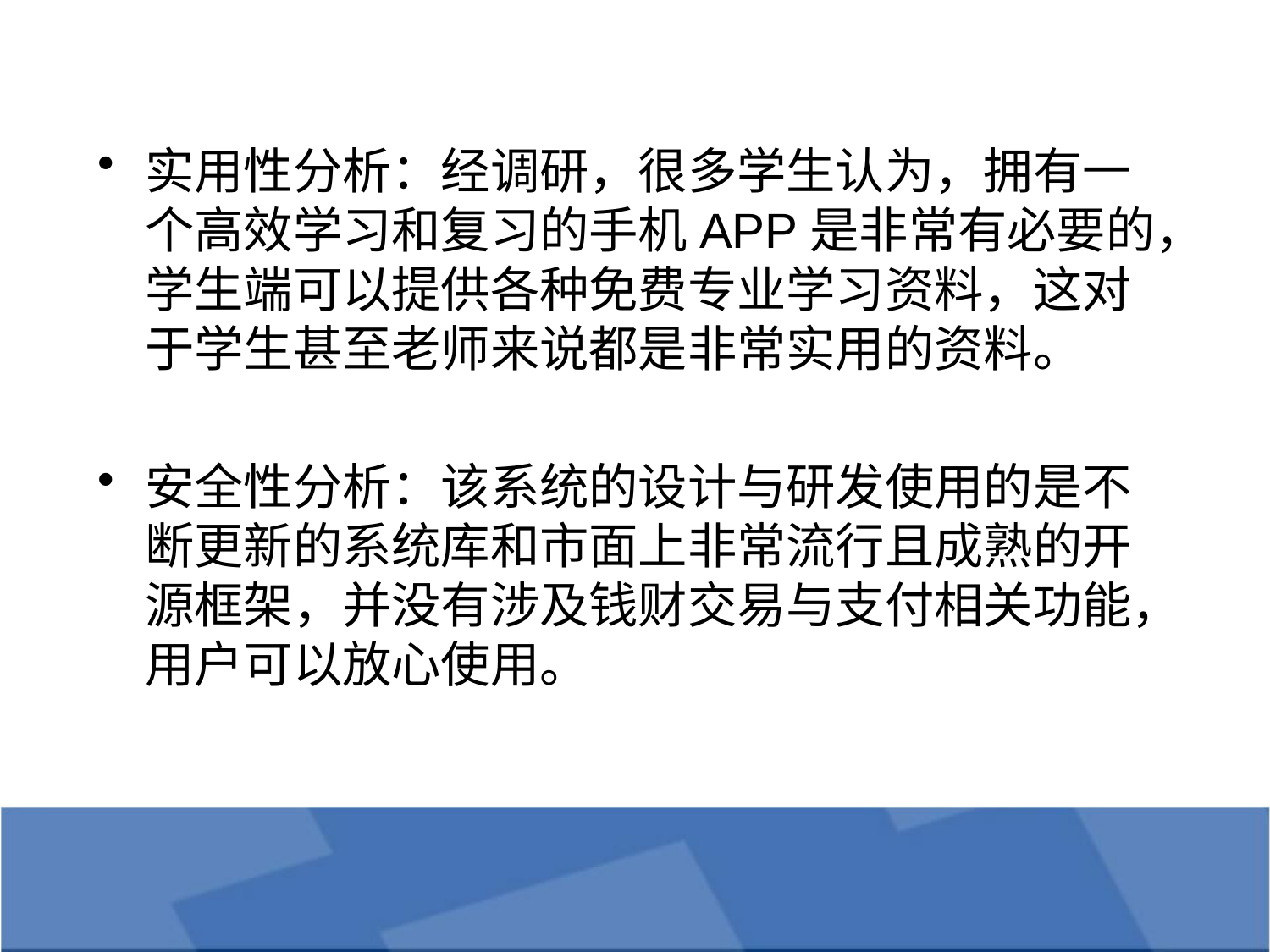

实用性分析：经调研，很多学生认为，拥有一个高效学习和复习的手机APP是非常有必要的，学生端可以提供各种免费专业学习资料，这对于学生甚至老师来说都是非常实用的资料。

安全性分析：该系统的设计与研发使用的是不断更新的系统库和市面上非常流行且成熟的开源框架，并没有涉及钱财交易与支付相关功能，用户可以放心使用。